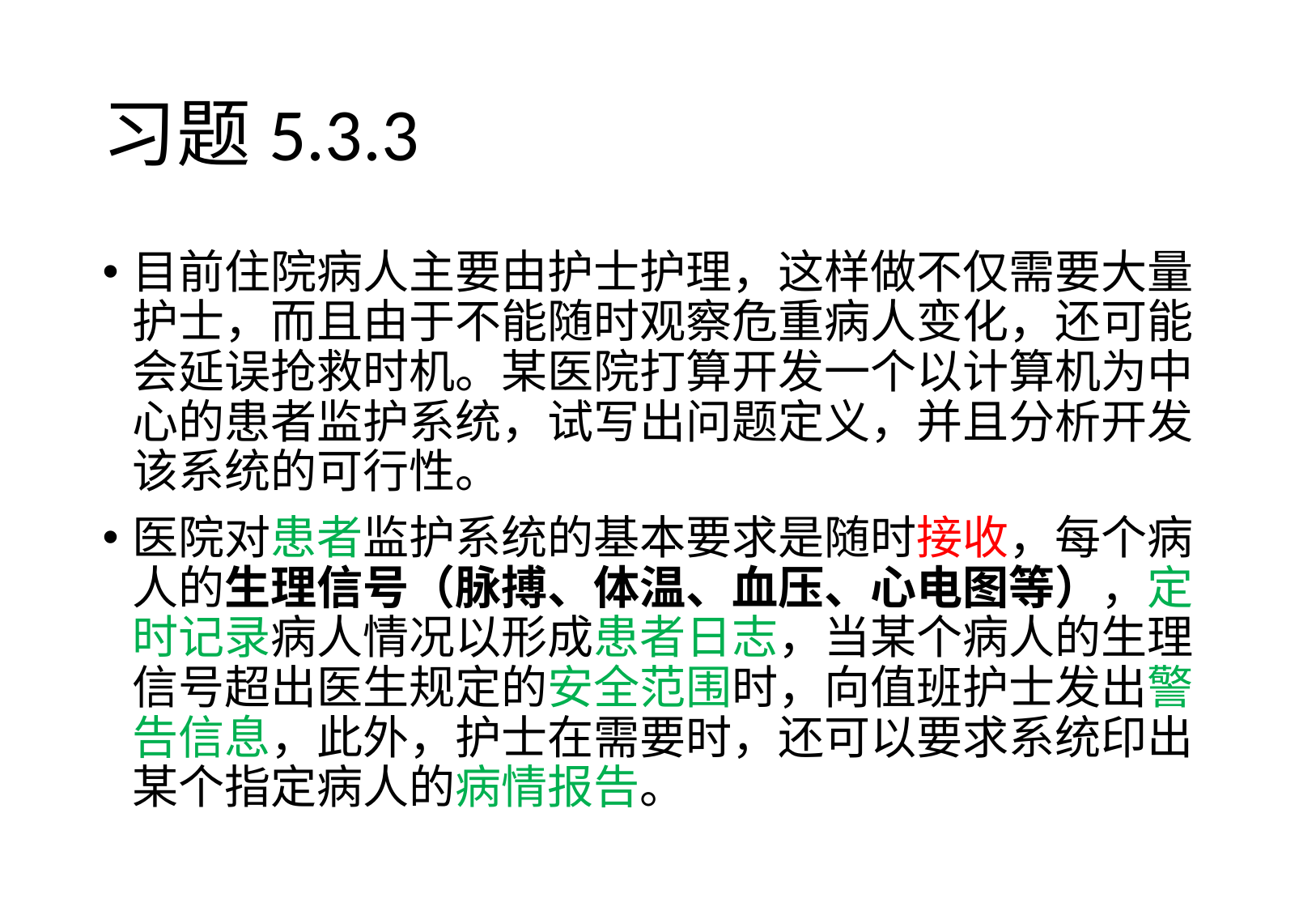

# 习题5.3.3
目前住院病人主要由护士护理，这样做不仅需要大量护士，而且由于不能随时观察危重病人变化，还可能会延误抢救时机。某医院打算开发一个以计算机为中心的患者监护系统，试写出问题定义，并且分析开发该系统的可行性。
医院对患者监护系统的基本要求是随时接收，每个病人的生理信号（脉搏、体温、血压、心电图等），定时记录病人情况以形成患者日志，当某个病人的生理信号超出医生规定的安全范围时，向值班护士发出警告信息，此外，护士在需要时，还可以要求系统印出某个指定病人的病情报告。